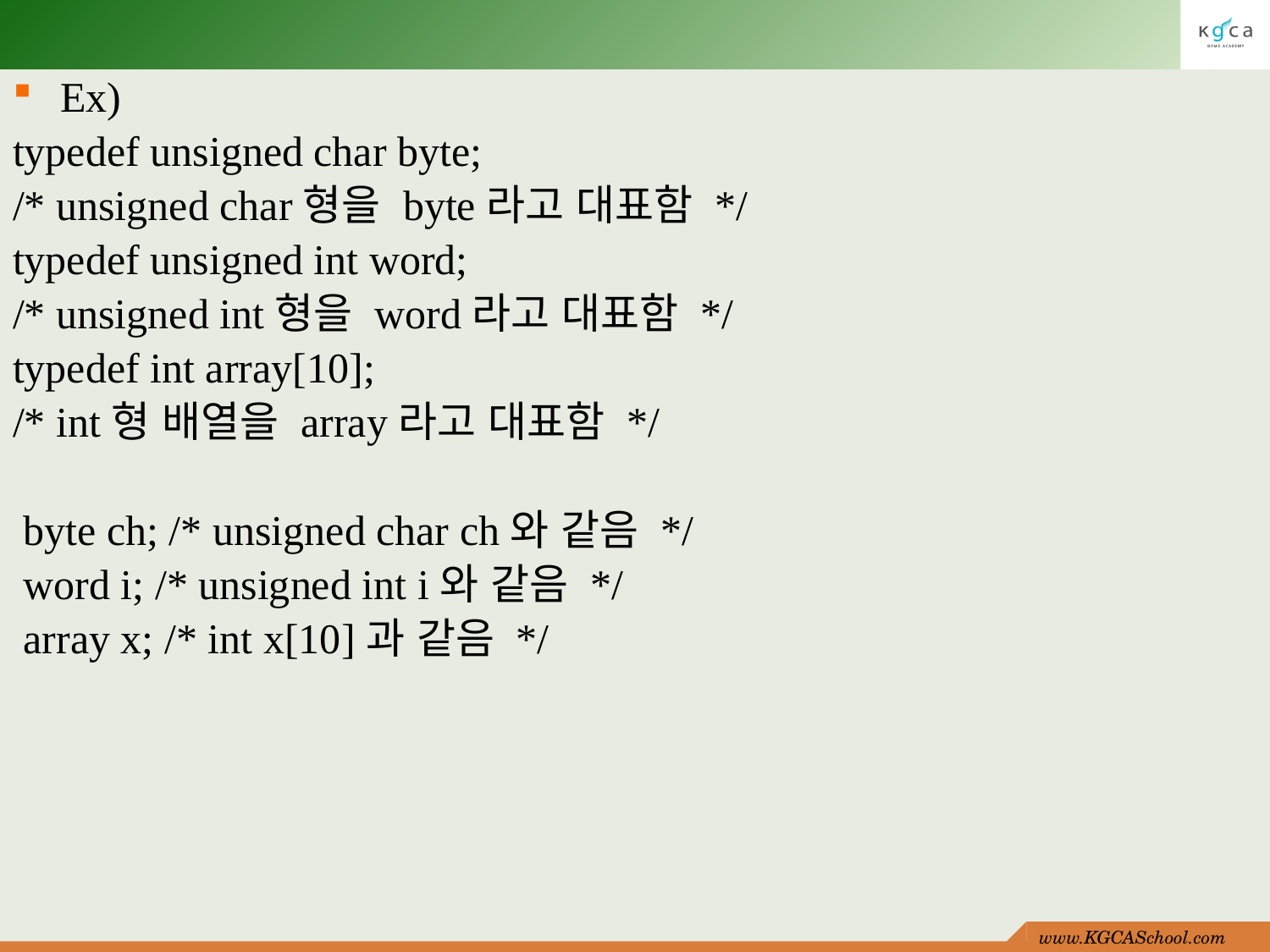

#
Ex)
typedef unsigned char byte;
/* unsigned char형을 byte라고 대표함 */
typedef unsigned int word;
/* unsigned int형을 word라고 대표함 */
typedef int array[10];
/* int형 배열을 array라고 대표함 */

 byte ch; /* unsigned char ch와 같음 */
 word i; /* unsigned int i와 같음 */
 array x; /* int x[10]과 같음 */